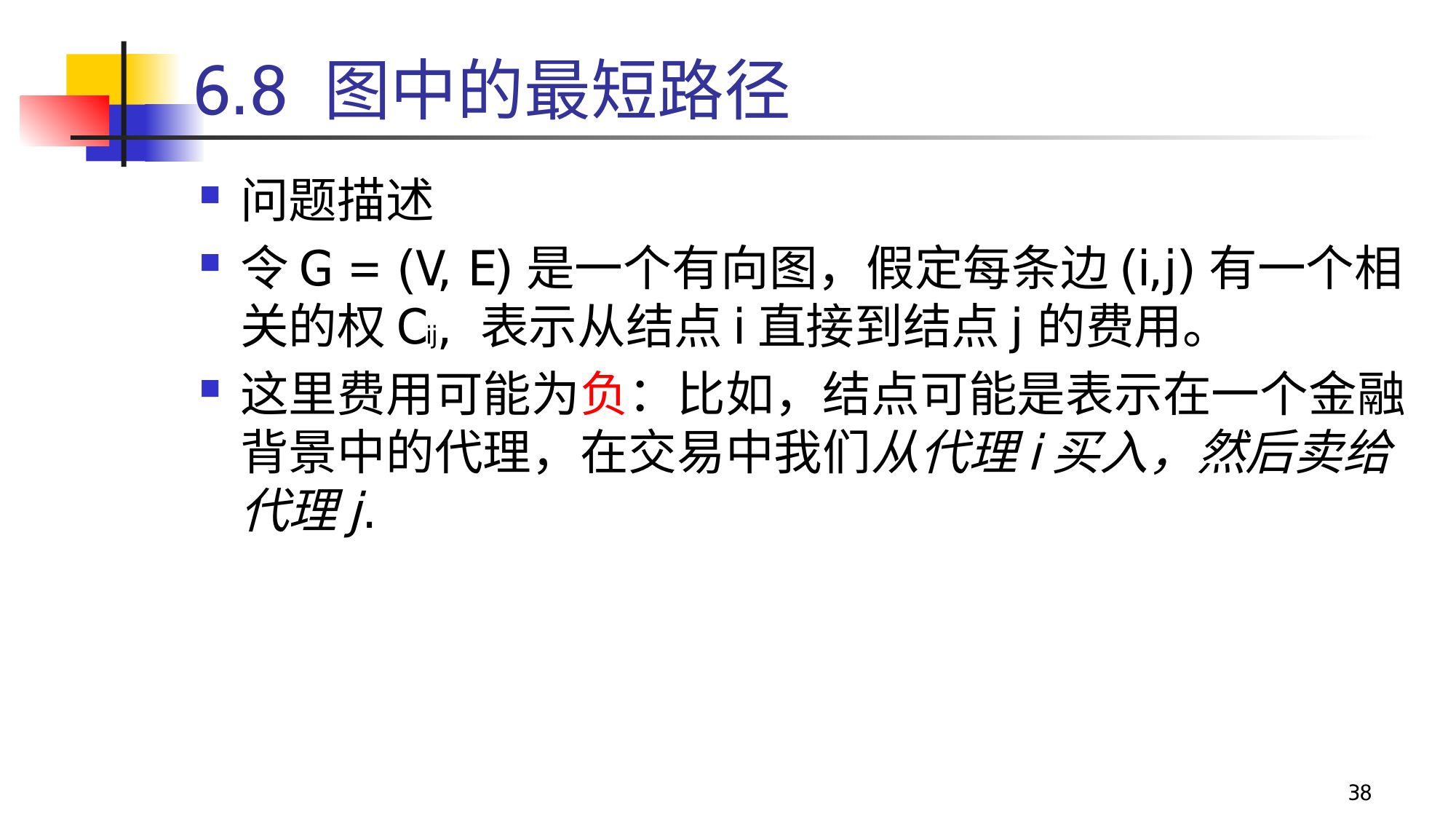

# 6.8 图中的最短路径
问题描述
令G = (V, E)是一个有向图，假定每条边(i,j)有一个相关的权Cij, 表示从结点i直接到结点j的费用。
这里费用可能为负：比如，结点可能是表示在一个金融背景中的代理，在交易中我们从代理i买入，然后卖给代理j.
38